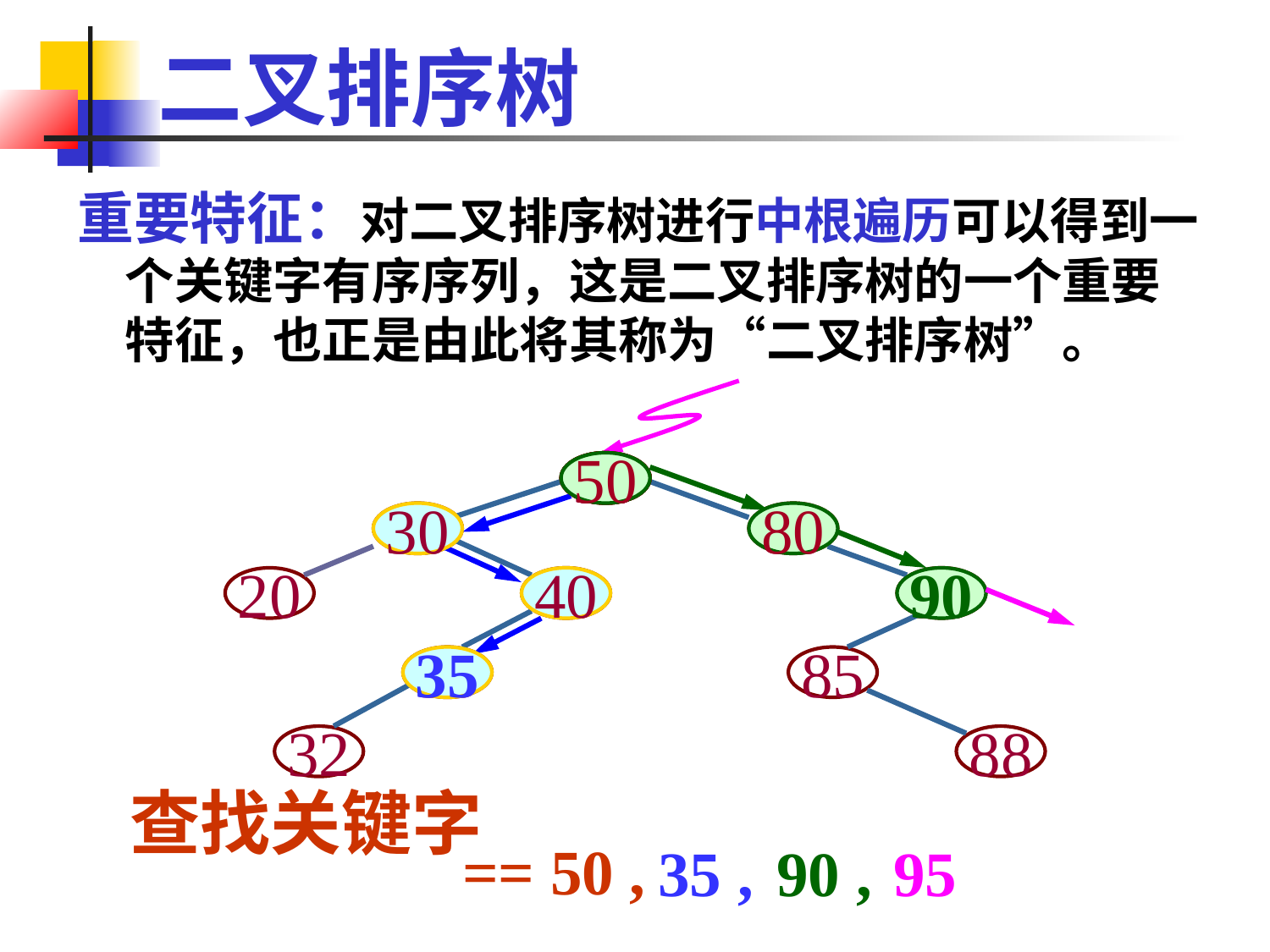

# 二叉排序树
重要特征：对二叉排序树进行中根遍历可以得到一个关键字有序序列，这是二叉排序树的一个重要特征，也正是由此将其称为“二叉排序树”。

50
50
50
50
50
50

30
30
80
80

20
40
40
90
90

35
35
85

32
88
查找关键字
== 50 ,
35 ,
90 ,
95